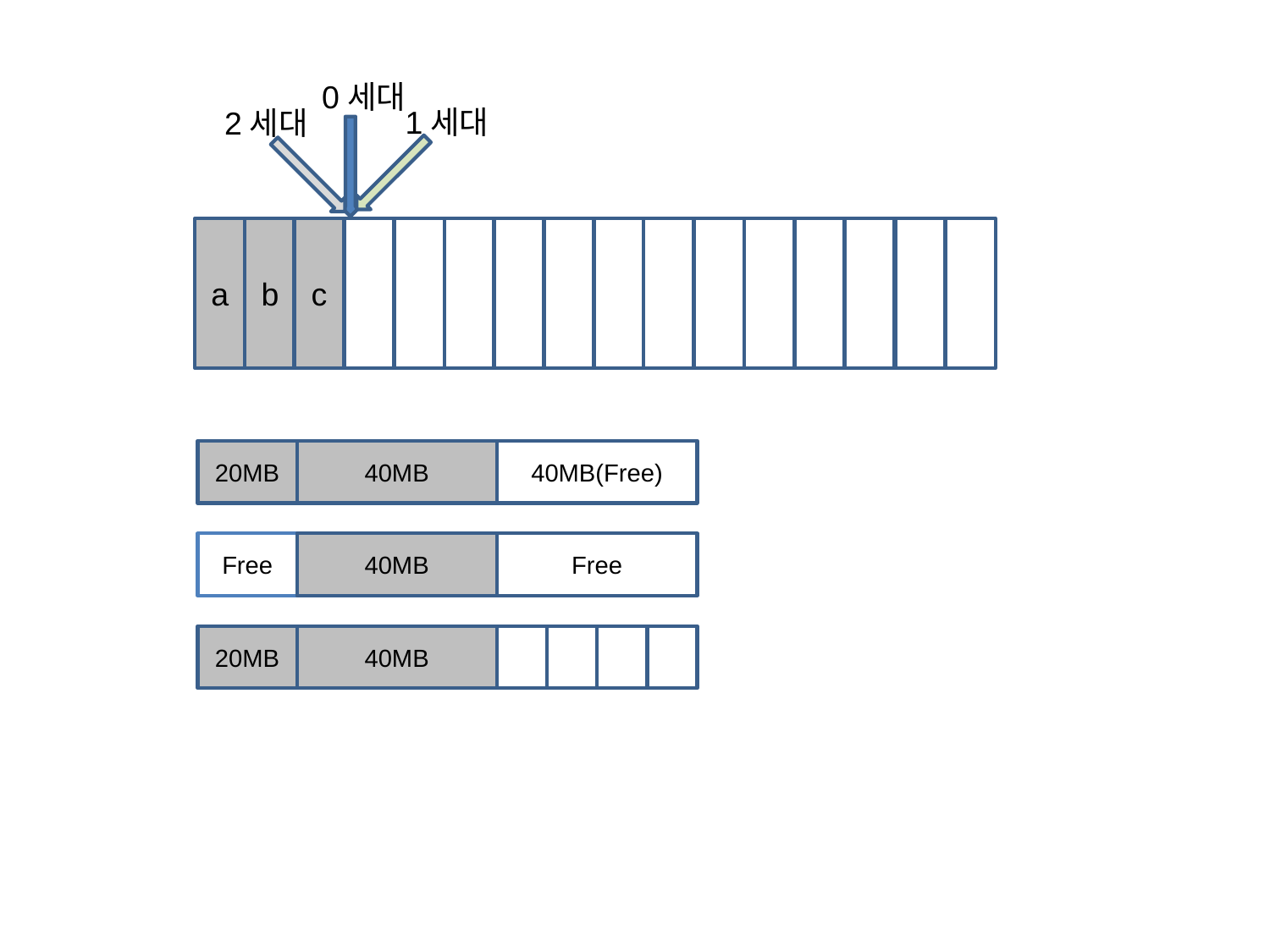

0세대
1세대
2세대

a
b
c

20MB
40MB
40MB(Free)
Free
40MB
Free
20MB
40MB